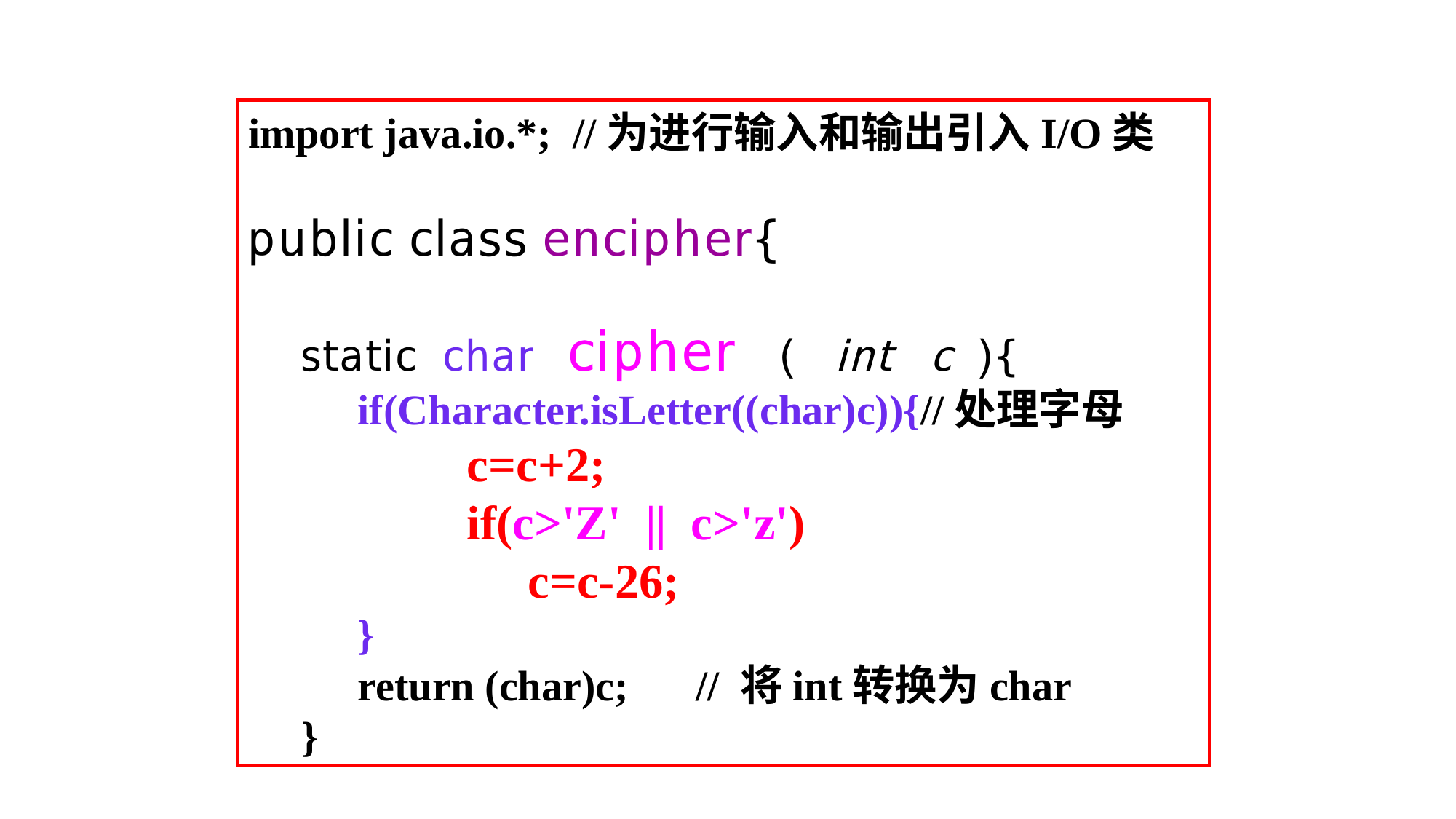

import java.io.*;  //为进行输入和输出引入I/O类

public class encipher{

     static  char  cipher   (   int   c  ){
  	if(Character.isLetter((char)c)){//处理字母
		c=c+2;
		if(c>'Z'  ||  c>'z')
		     c=c-26;
	}
	return (char)c;	 // 将int转换为char
     }